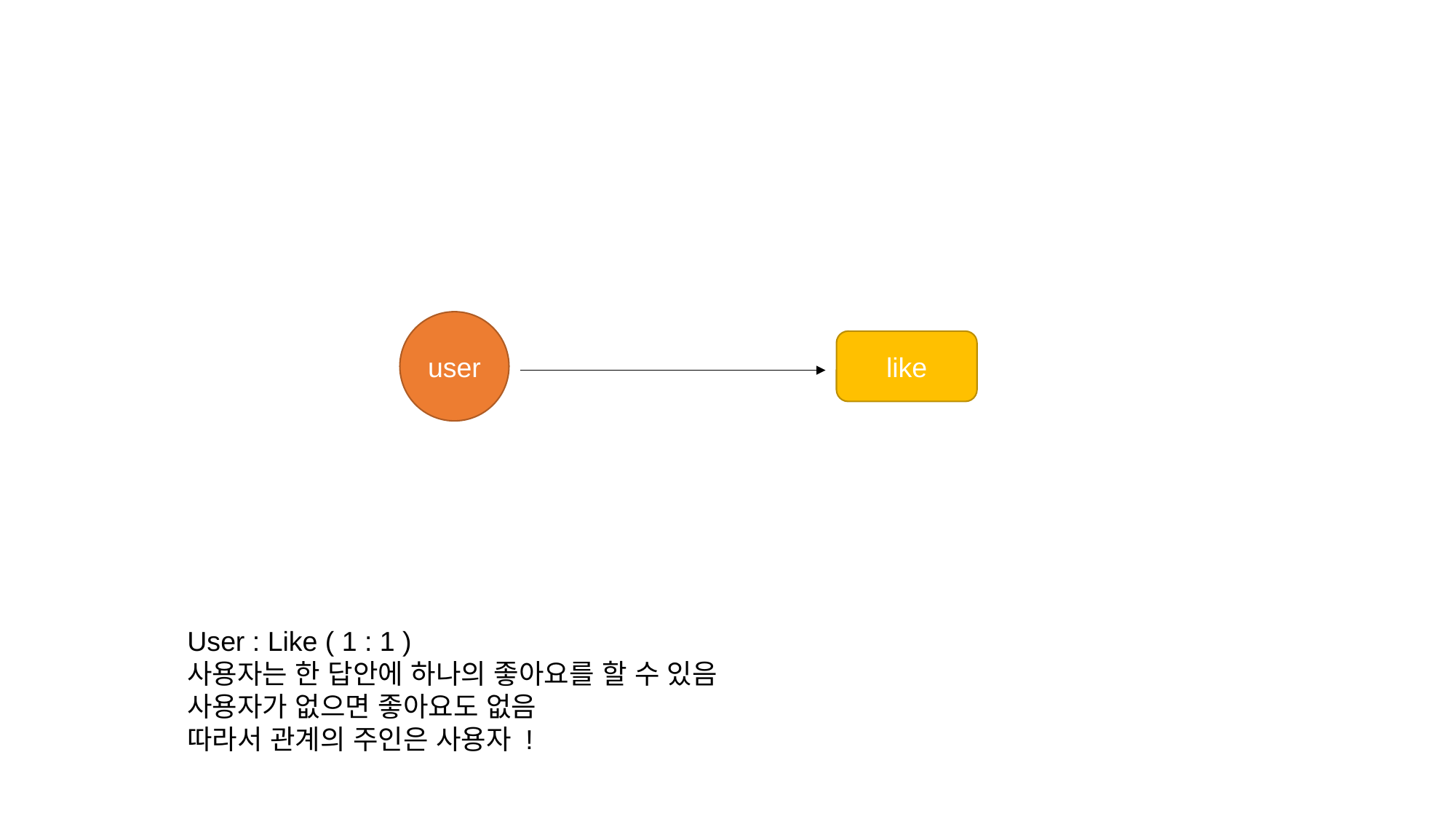

user
like
User : Like ( 1 : 1 )
사용자는 한 답안에 하나의 좋아요를 할 수 있음
사용자가 없으면 좋아요도 없음
따라서 관계의 주인은 사용자 !